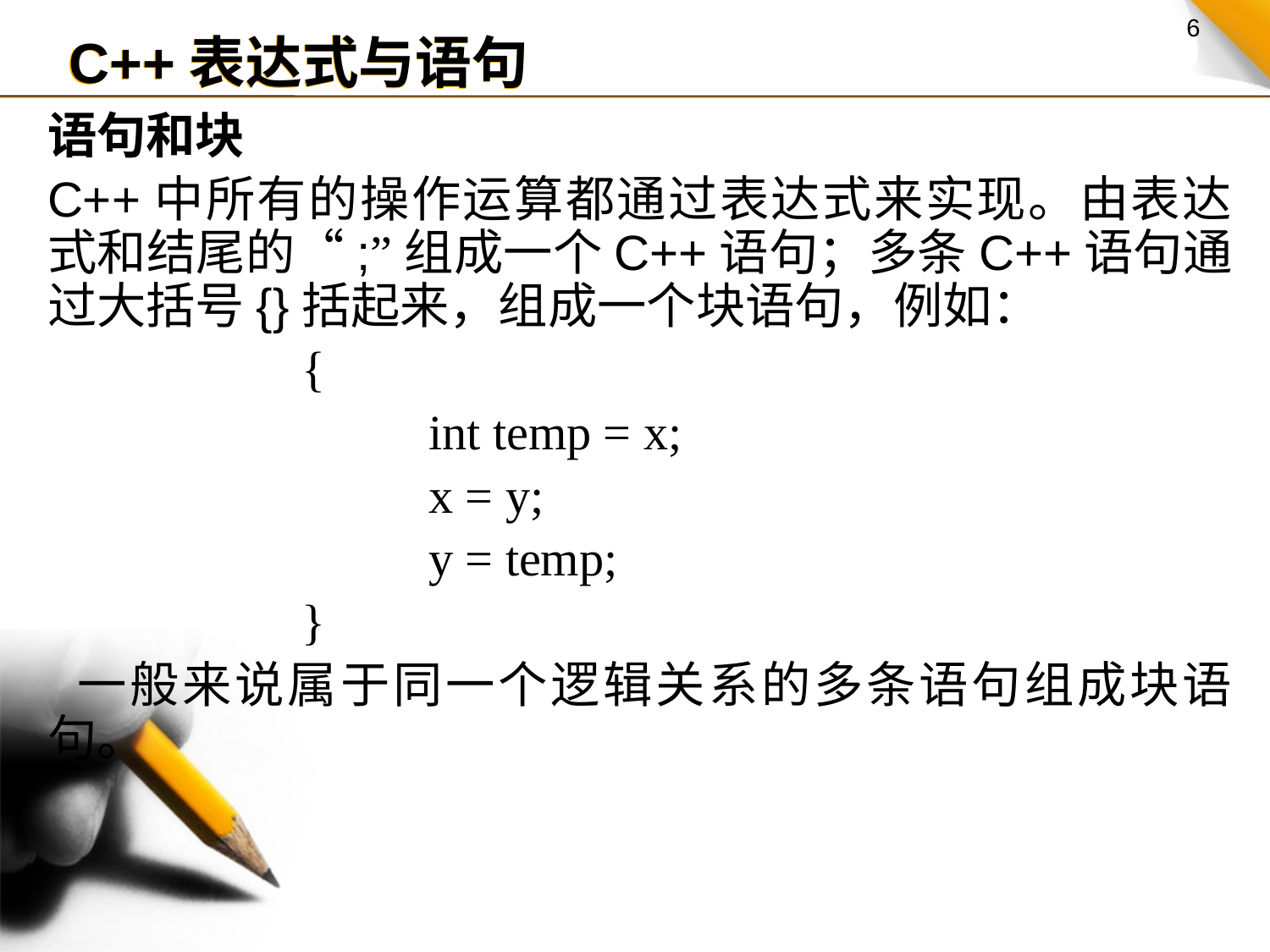

C++表达式与语句
语句和块
C++中所有的操作运算都通过表达式来实现。由表达式和结尾的“;”组成一个C++语句；多条C++语句通过大括号{}括起来，组成一个块语句，例如：
		{
   			int temp = x;
    			x = y;
    			y = temp;
		}
 一般来说属于同一个逻辑关系的多条语句组成块语句。